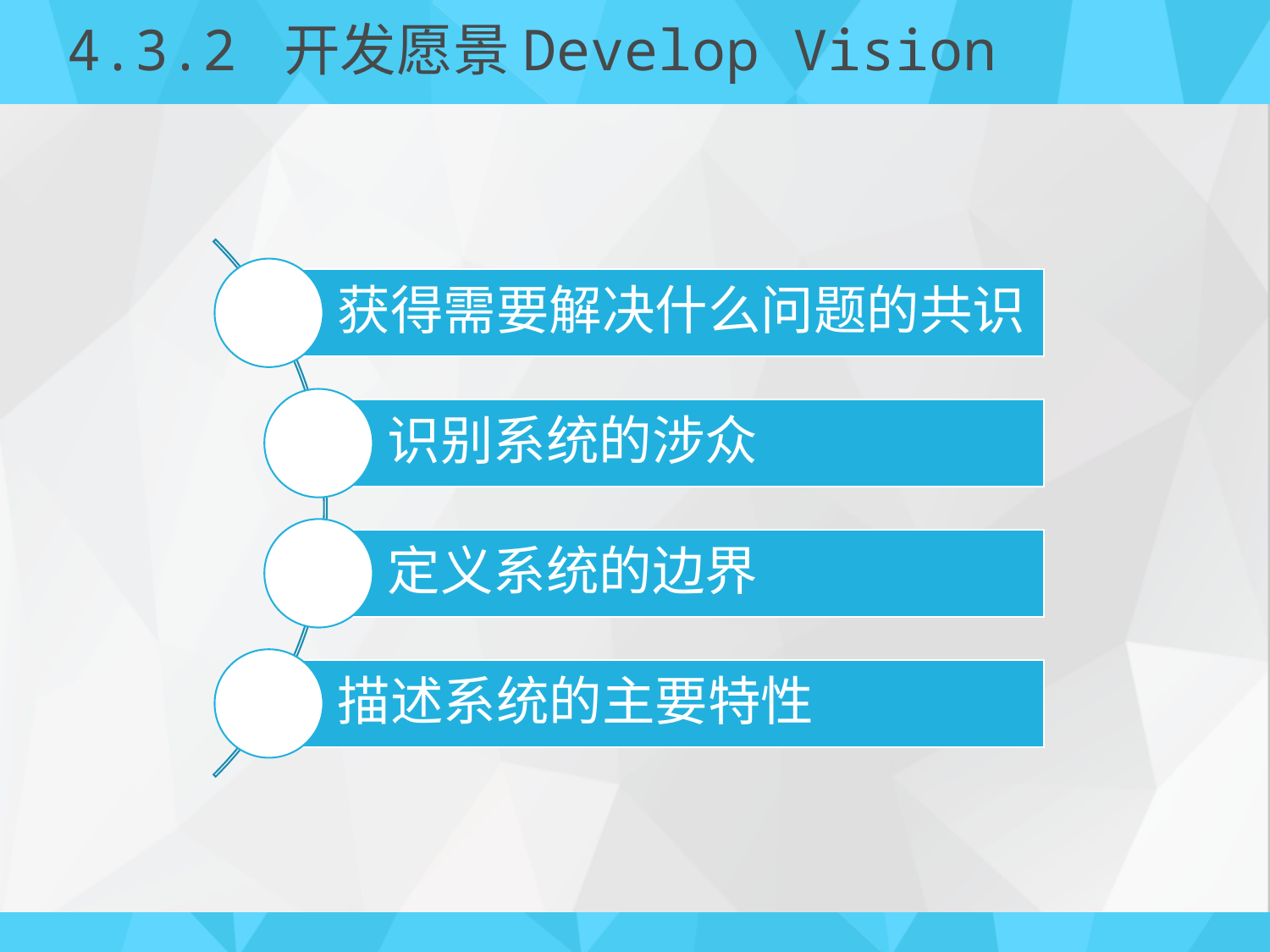

# 4.3.2 开发愿景Develop Vision
获得需要解决什么问题的共识
识别系统的涉众
定义系统的边界
描述系统的主要特性